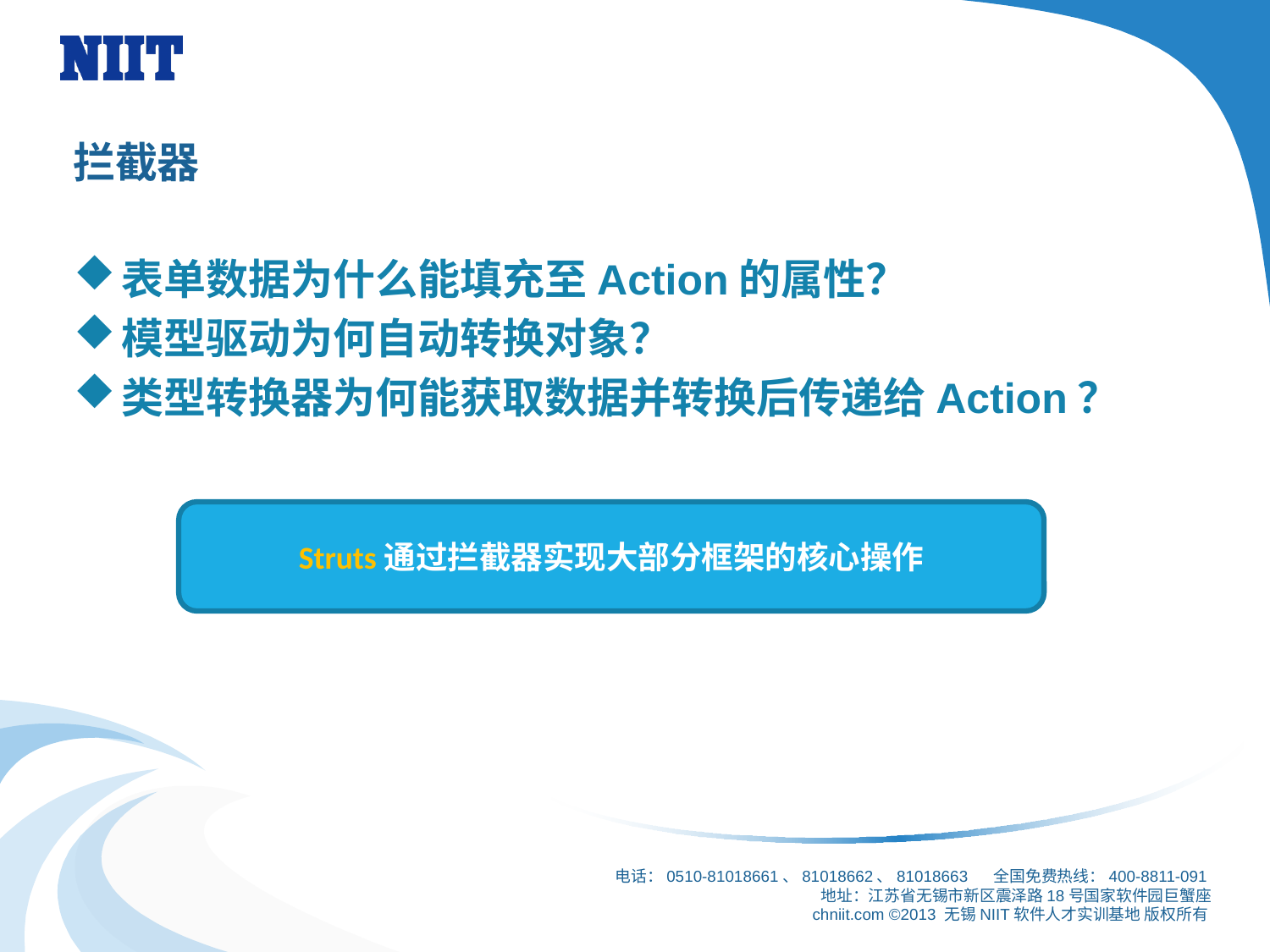

# 拦截器
表单数据为什么能填充至Action的属性？
模型驱动为何自动转换对象？
类型转换器为何能获取数据并转换后传递给Action？
Struts通过拦截器实现大部分框架的核心操作